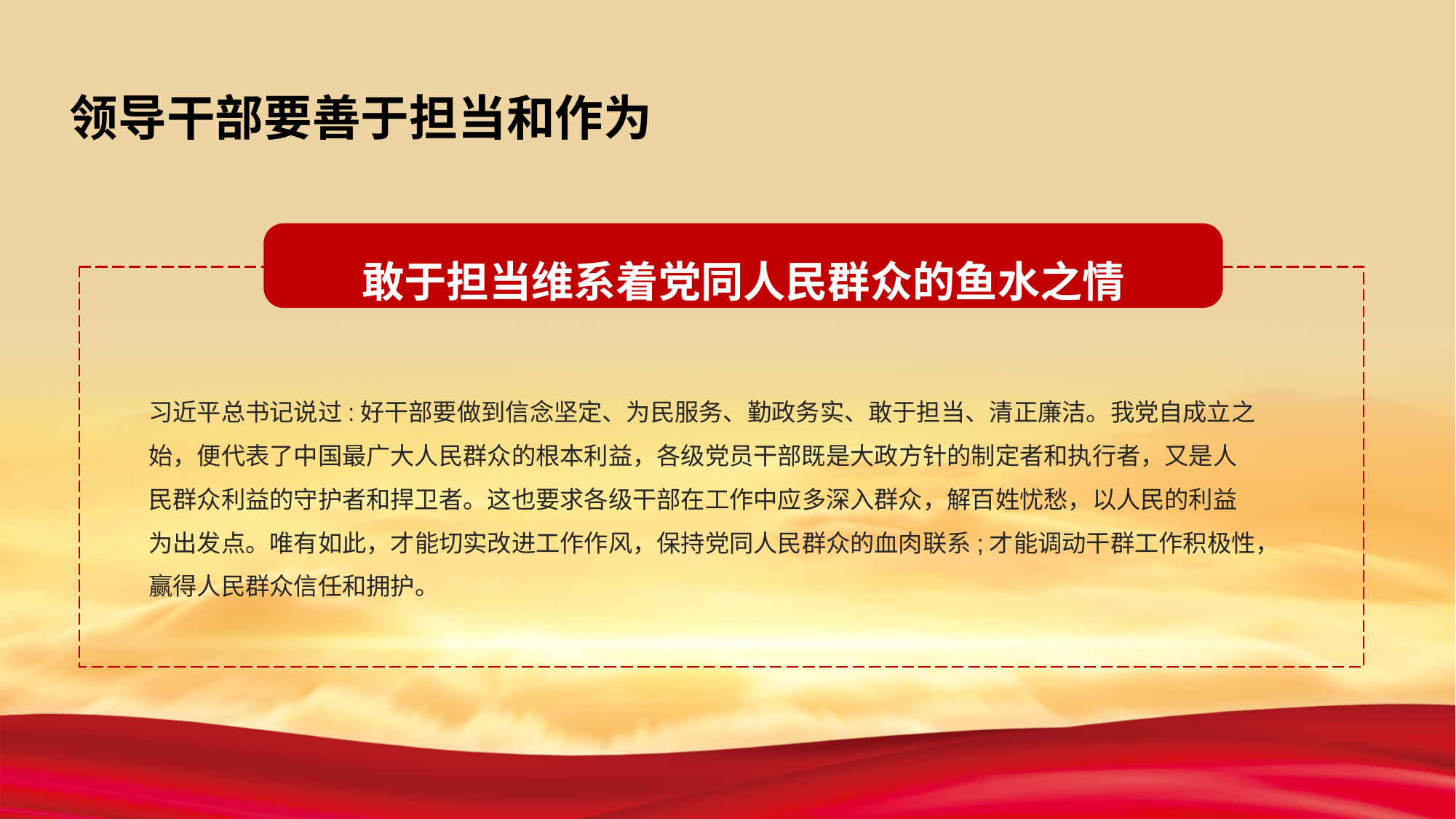

领导干部要善于担当和作为

敢于担当维系着党同人民群众的鱼水之情

习近平总书记说过:好干部要做到信念坚定、为民服务、勤政务实、敢于担当、清正廉洁。我党自成立之始，便代表了中国最广大人民群众的根本利益，各级党员干部既是大政方针的制定者和执行者，又是人民群众利益的守护者和捍卫者。这也要求各级干部在工作中应多深入群众，解百姓忧愁，以人民的利益为出发点。唯有如此，才能切实改进工作作风，保持党同人民群众的血肉联系;才能调动干群工作积极性，赢得人民群众信任和拥护。